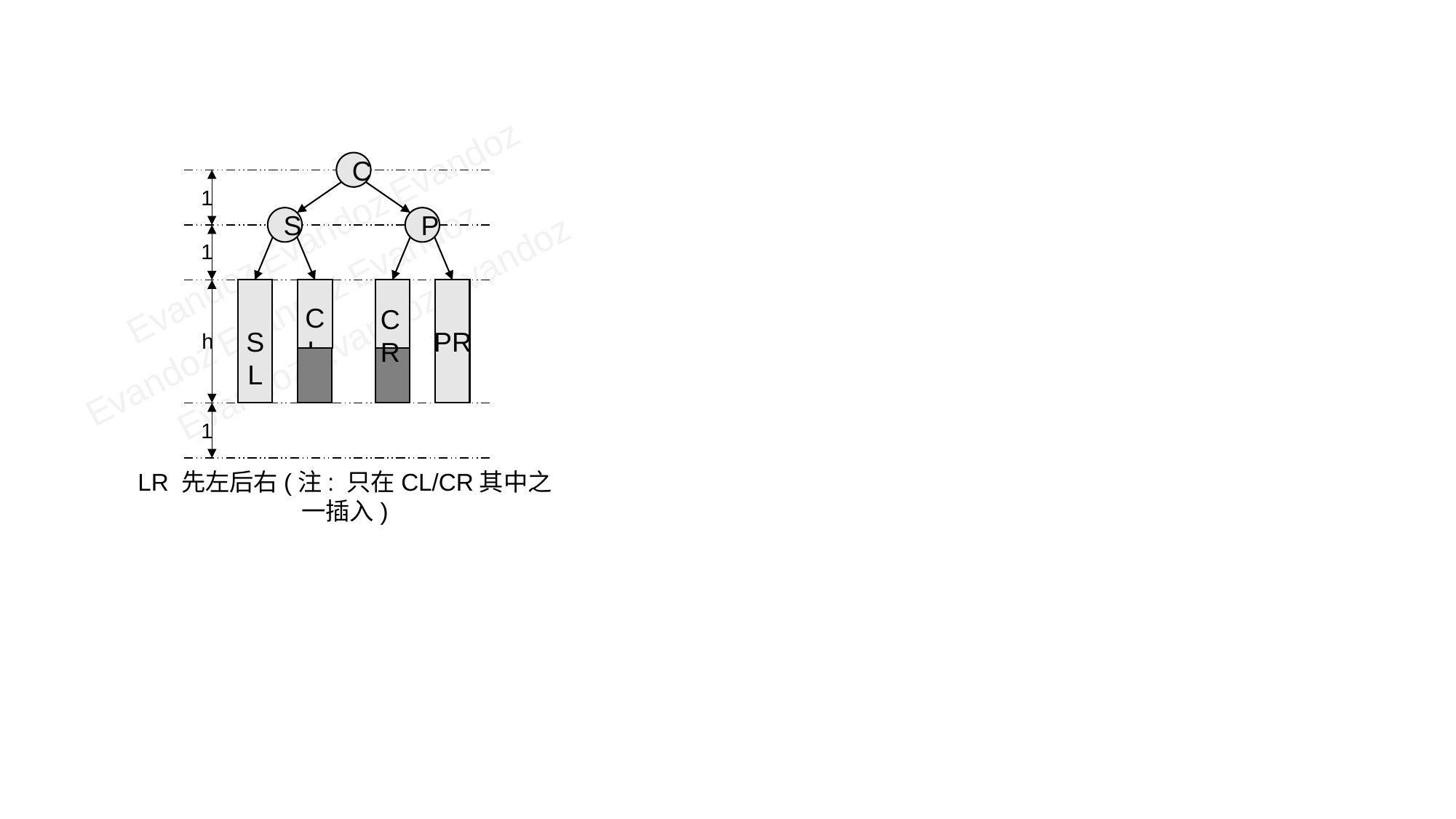

C
1
S
P
Evandoz
Evandoz
Evandoz
Evandoz
Evandoz
Evandoz
Evandoz
Evandoz
Evandoz
1

CL
CR
SL
PR
h

1
LR 先左后右(注: 只在CL/CR其中之一插入)